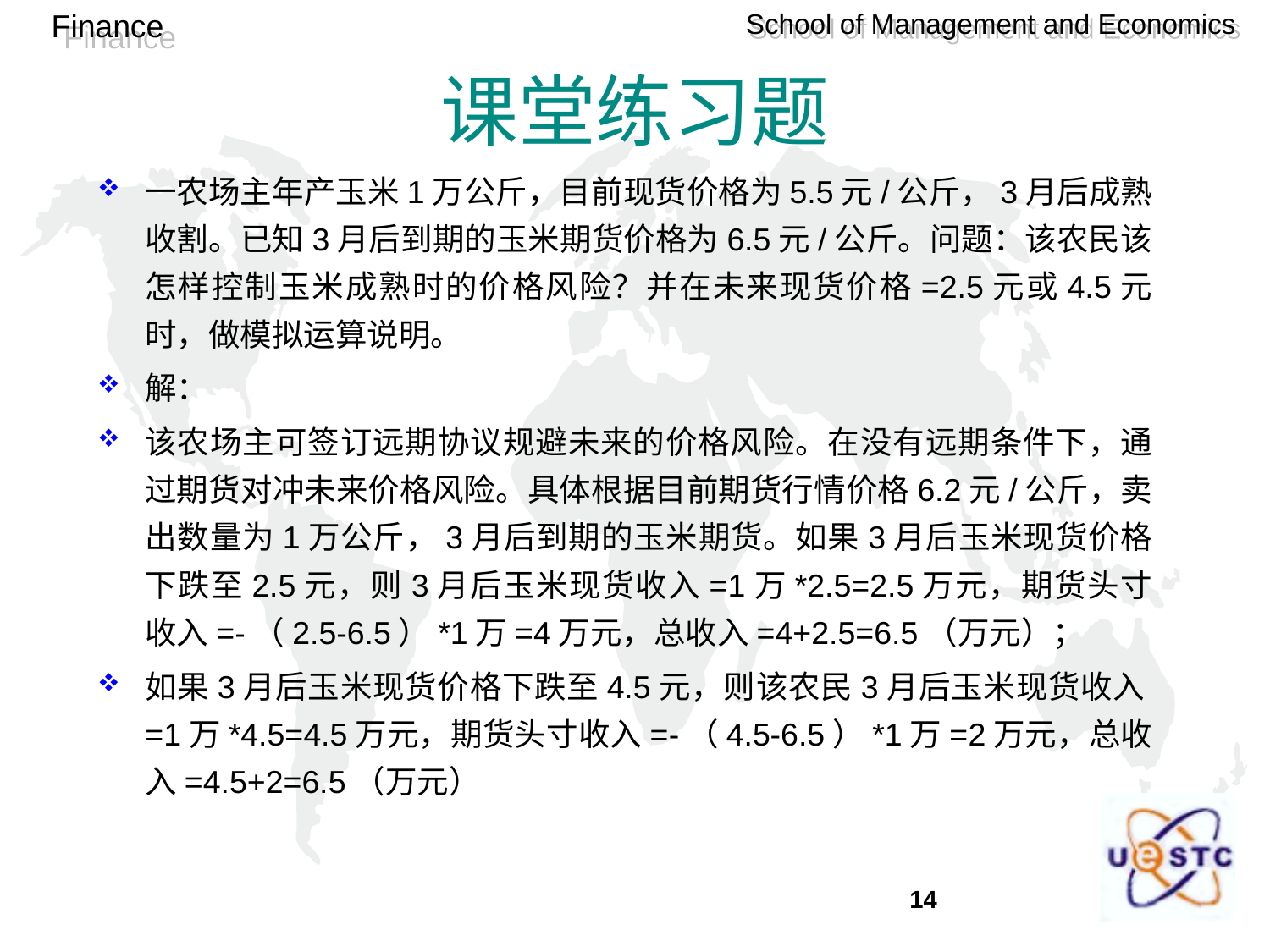

# 课堂练习题
一农场主年产玉米1万公斤，目前现货价格为5.5元/公斤，3月后成熟收割。已知3月后到期的玉米期货价格为6.5元/公斤。问题：该农民该怎样控制玉米成熟时的价格风险？并在未来现货价格=2.5元或4.5元时，做模拟运算说明。
解：
该农场主可签订远期协议规避未来的价格风险。在没有远期条件下，通过期货对冲未来价格风险。具体根据目前期货行情价格6.2元/公斤，卖出数量为1万公斤，3月后到期的玉米期货。如果3月后玉米现货价格下跌至2.5元，则3月后玉米现货收入=1万*2.5=2.5万元，期货头寸收入=-（2.5-6.5）*1万=4万元，总收入=4+2.5=6.5（万元）；
如果3月后玉米现货价格下跌至4.5元，则该农民3月后玉米现货收入=1万*4.5=4.5万元，期货头寸收入=-（4.5-6.5）*1万=2万元，总收入=4.5+2=6.5（万元）